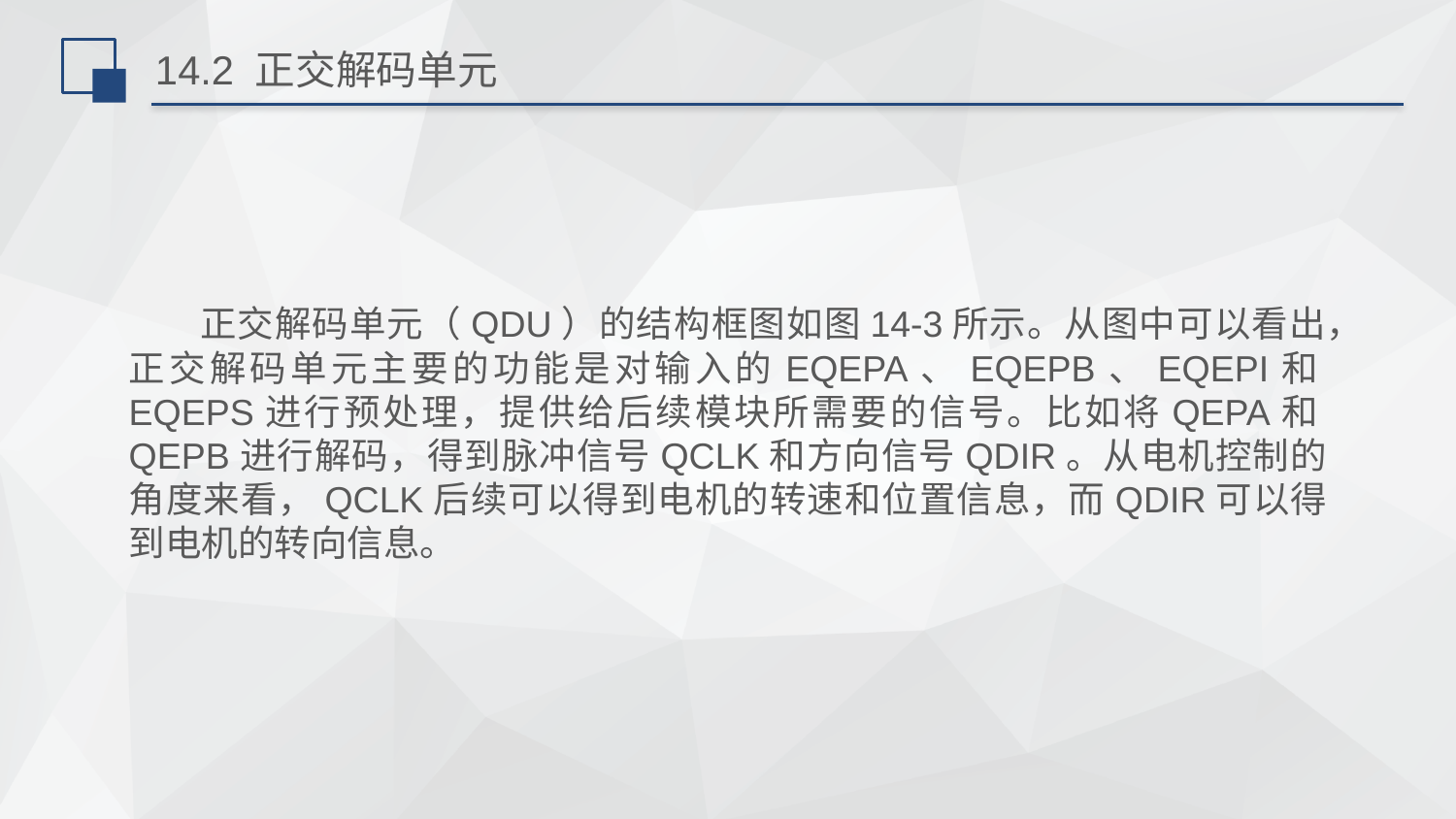

# 14.2 正交解码单元
      正交解码单元（QDU）的结构框图如图14-3所示。从图中可以看出，正交解码单元主要的功能是对输入的EQEPA、EQEPB、EQEPI和EQEPS进行预处理，提供给后续模块所需要的信号。比如将QEPA和QEPB进行解码，得到脉冲信号QCLK和方向信号QDIR。从电机控制的角度来看，QCLK后续可以得到电机的转速和位置信息，而QDIR可以得到电机的转向信息。